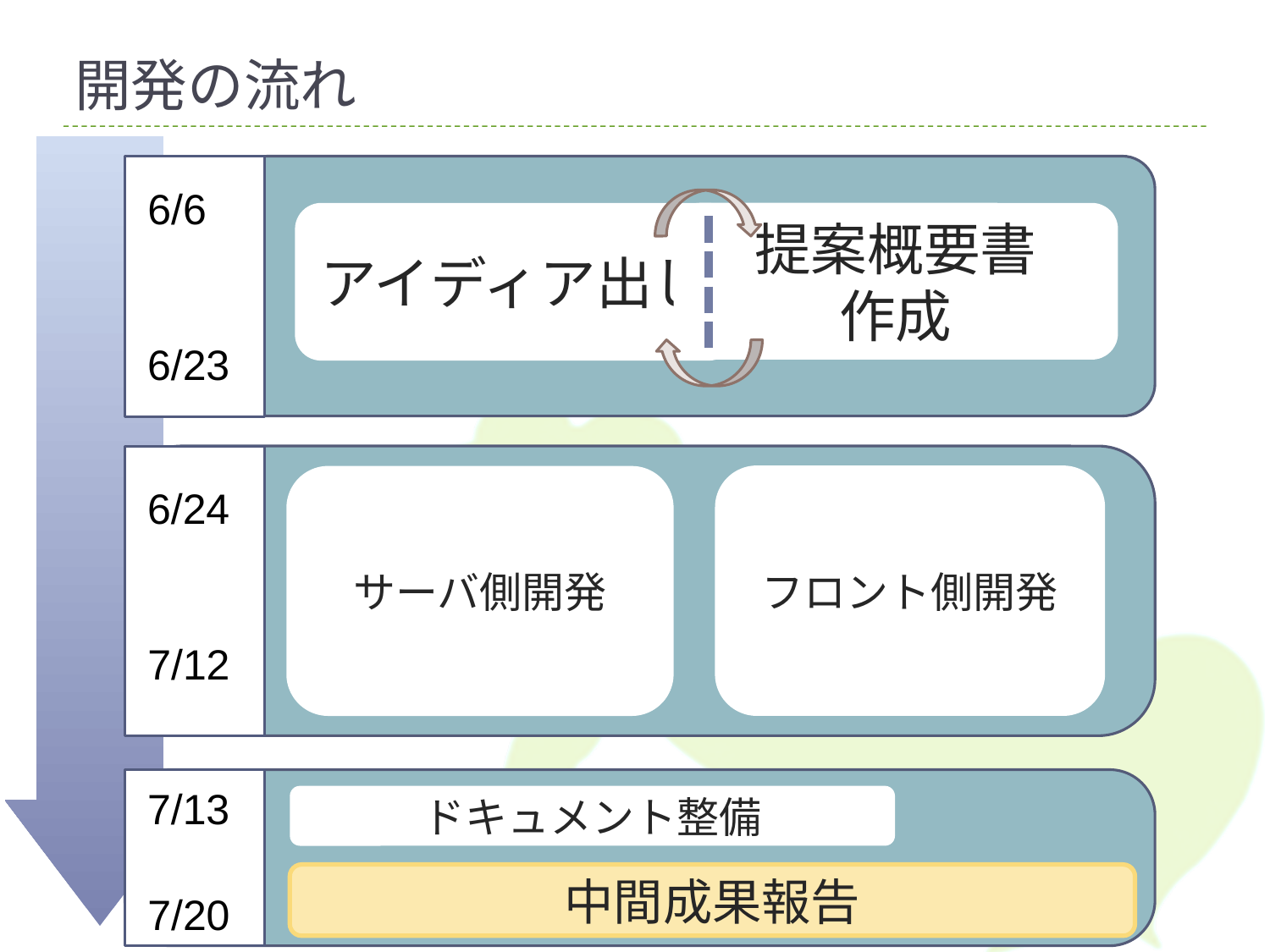

# 開発の流れ

6/6

アイディア出し
提案概要書
作成
6/24
6/23

技術調査

7/5
例外処理
フロント側開発
サーバ側開発
6/24
7/6
デプロイ環境構築
7/8
7/12
7/9
バグ修正、テスト
7/12
7/13

7/13
ドキュメント整備
7/20
中間成果報告
7/20